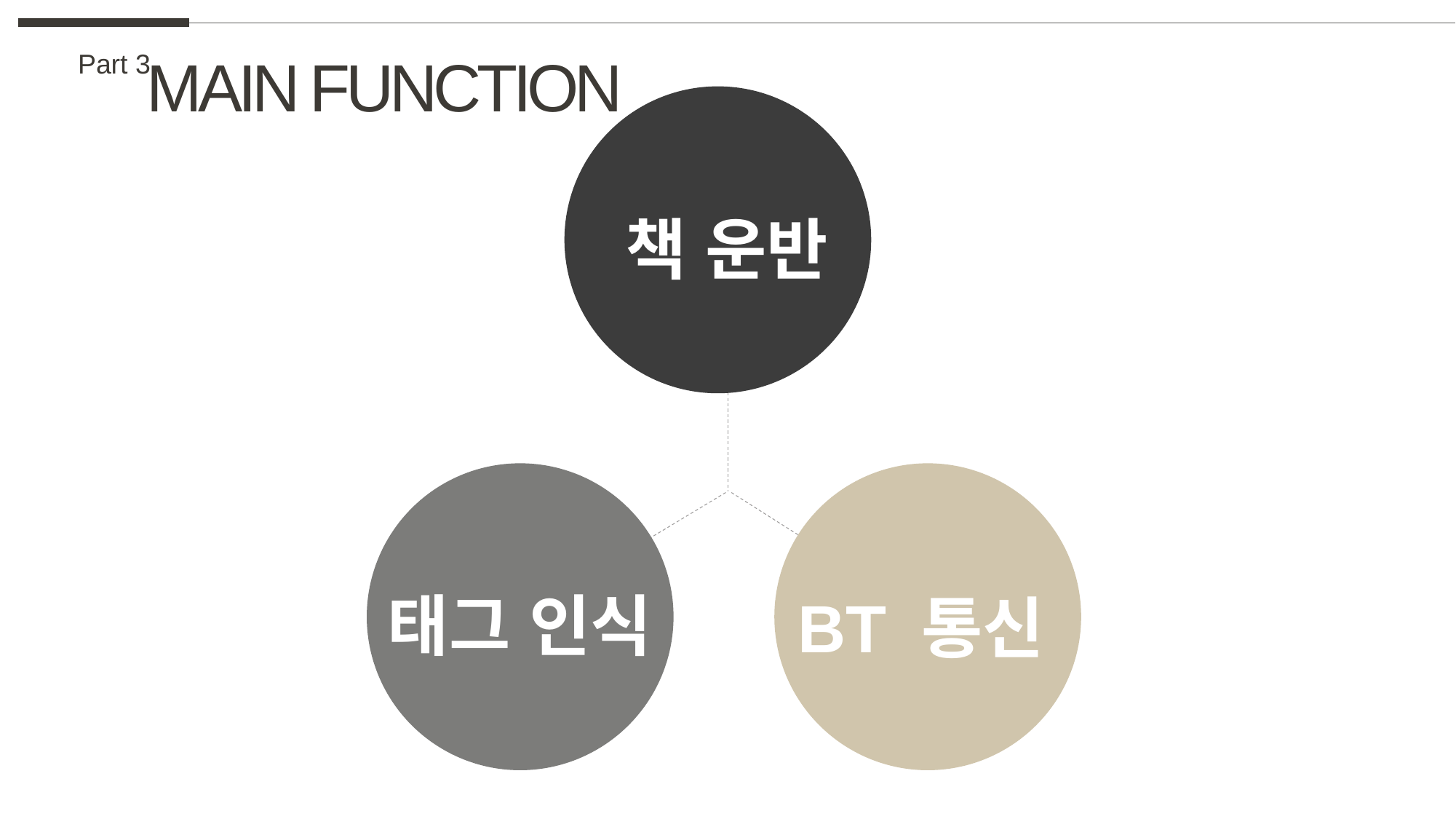

MAIN FUNCTION
Part 3

책 운반

태그 인식
BT 통신